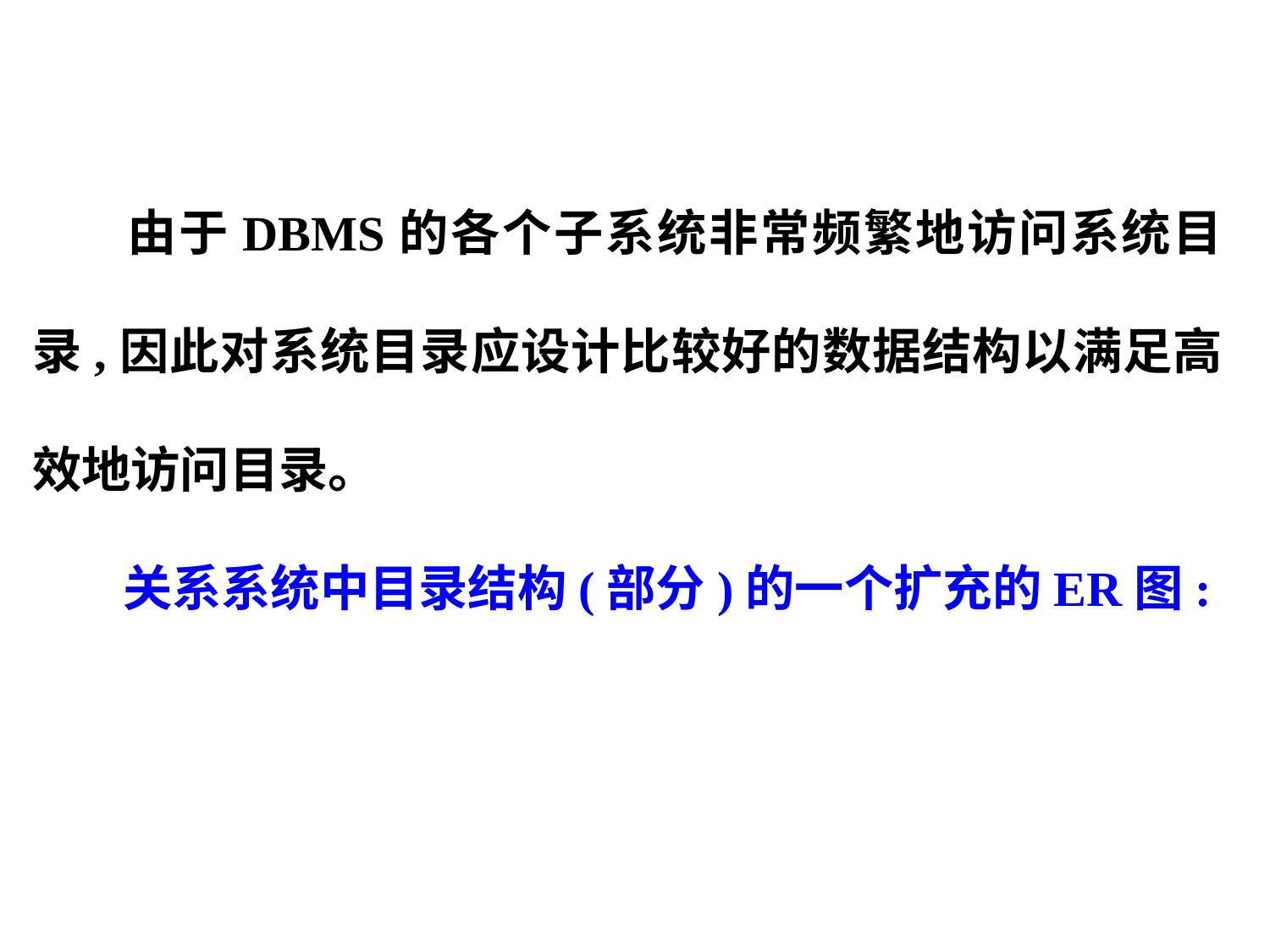

由于DBMS的各个子系统非常频繁地访问系统目录,因此对系统目录应设计比较好的数据结构以满足高效地访问目录。
       关系系统中目录结构(部分)的一个扩充的ER图: